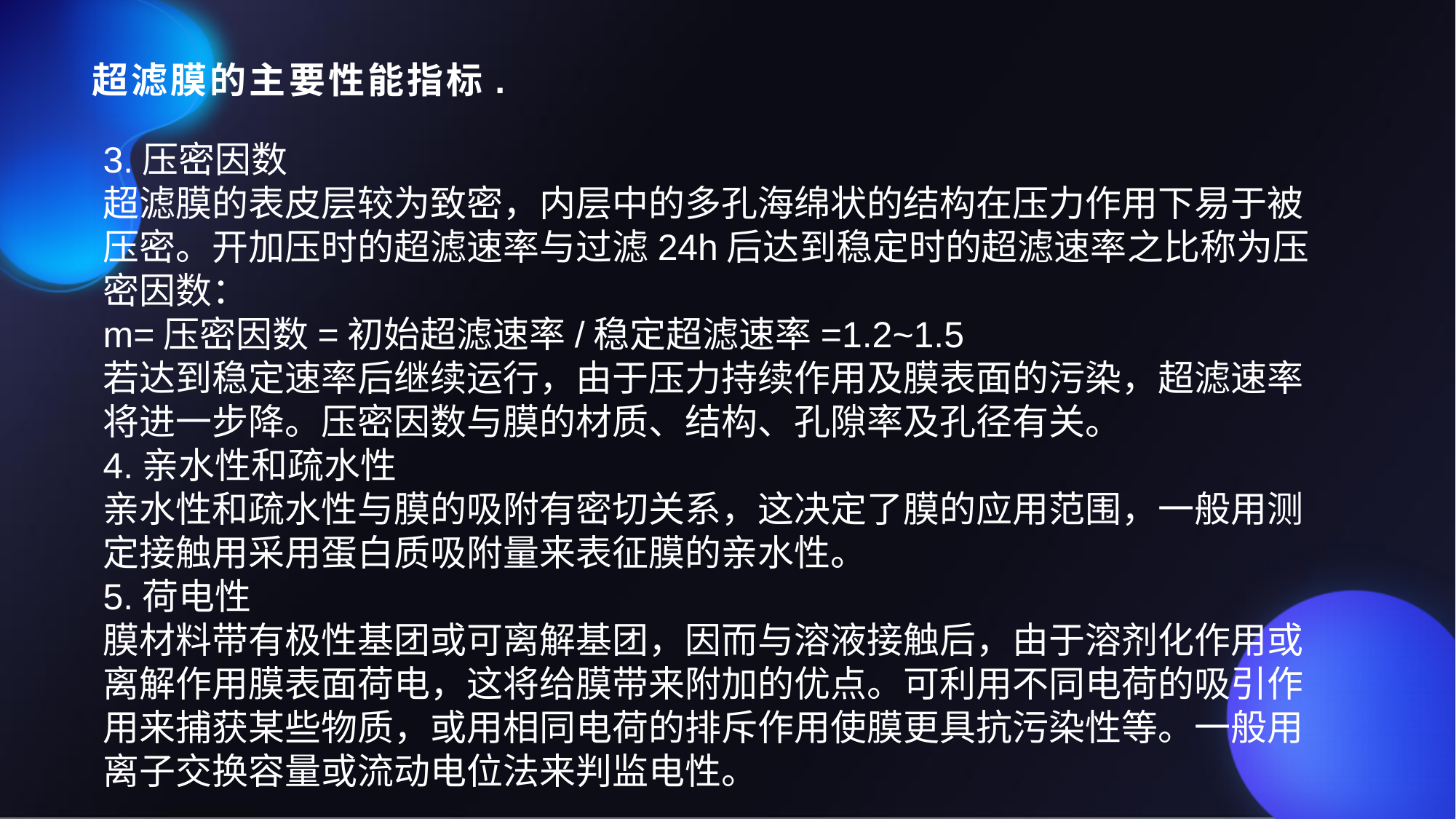

# 超滤膜的主要性能指标.
3.压密因数
超滤膜的表皮层较为致密，内层中的多孔海绵状的结构在压力作用下易于被压密。开加压时的超滤速率与过滤24h后达到稳定时的超滤速率之比称为压密因数：
m=压密因数=初始超滤速率/稳定超滤速率=1.2~1.5
若达到稳定速率后继续运行，由于压力持续作用及膜表面的污染，超滤速率将进一步降。压密因数与膜的材质、结构、孔隙率及孔径有关。
4.亲水性和疏水性
亲水性和疏水性与膜的吸附有密切关系，这决定了膜的应用范围，一般用测定接触用采用蛋白质吸附量来表征膜的亲水性。
5.荷电性
膜材料带有极性基团或可离解基团，因而与溶液接触后，由于溶剂化作用或离解作用膜表面荷电，这将给膜带来附加的优点。可利用不同电荷的吸引作用来捕获某些物质，或用相同电荷的排斥作用使膜更具抗污染性等。一般用离子交换容量或流动电位法来判监电性。